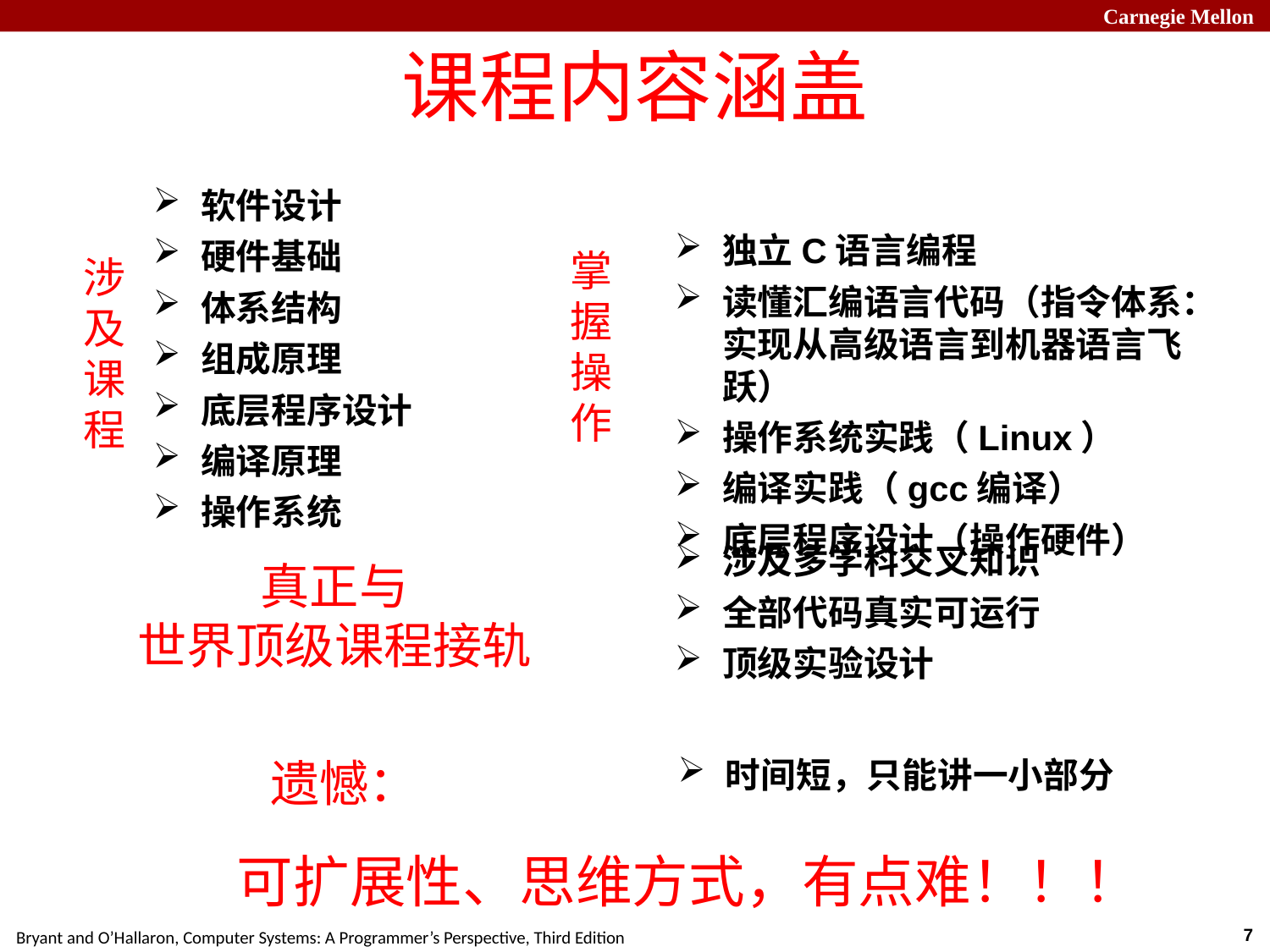

# 课程内容涵盖
软件设计
硬件基础
体系结构
组成原理
底层程序设计
编译原理
操作系统
独立C语言编程
读懂汇编语言代码（指令体系：实现从高级语言到机器语言飞跃）
操作系统实践（Linux）
编译实践（gcc编译）
底层程序设计（操作硬件）
掌握操作
涉及课程
涉及多学科交叉知识
全部代码真实可运行
顶级实验设计
真正与
世界顶级课程接轨
遗憾：
时间短，只能讲一小部分
可扩展性、思维方式，有点难！！！